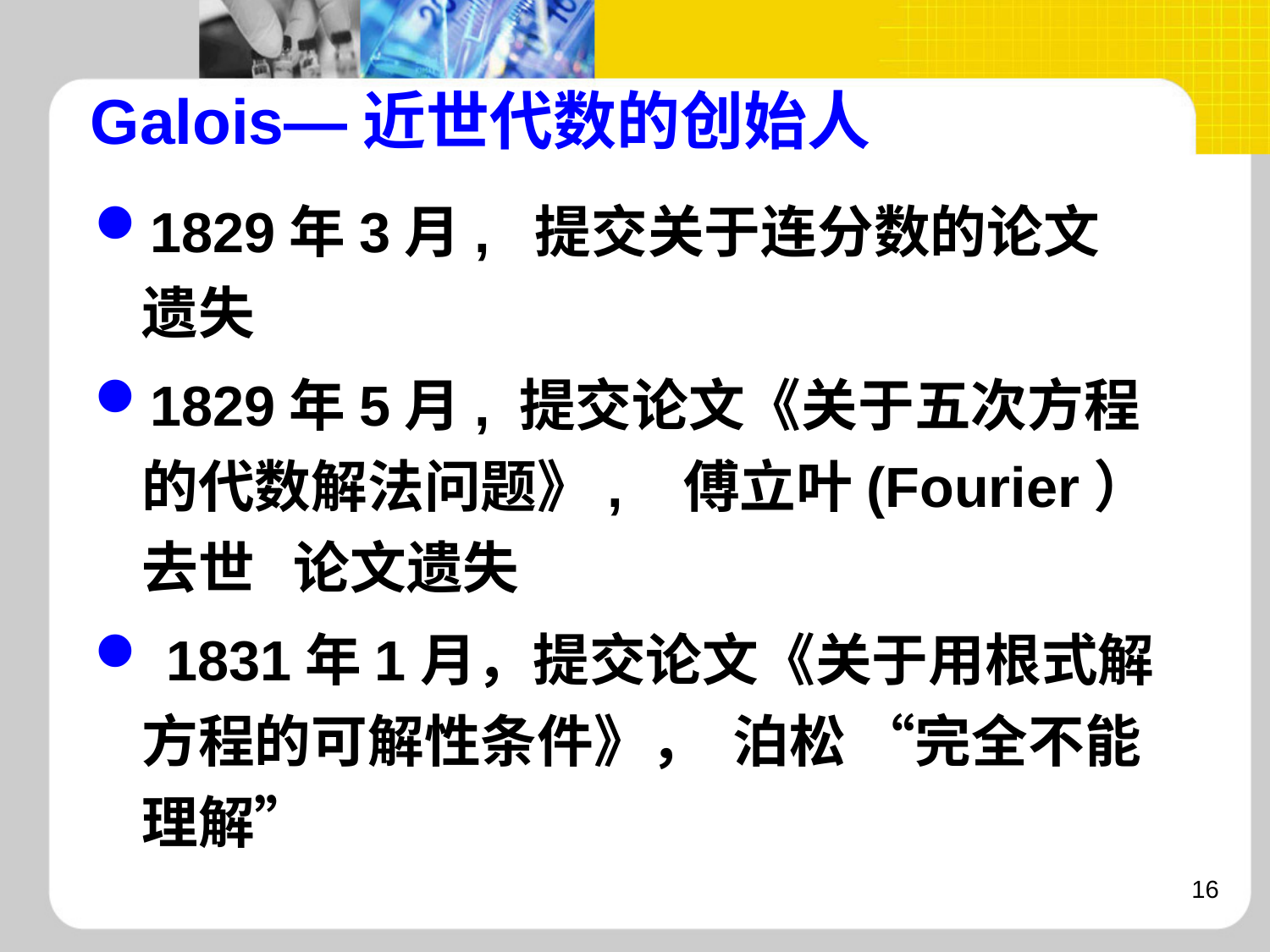

Galois—近世代数的创始人
1829年3月,  提交关于连分数的论文　遗失
1829年5月, 提交论文《关于五次方程的代数解法问题》,   傅立叶(Fourier）去世   论文遗失
 1831年1月，提交论文《关于用根式解方程的可解性条件》，  泊松 “完全不能理解”

16